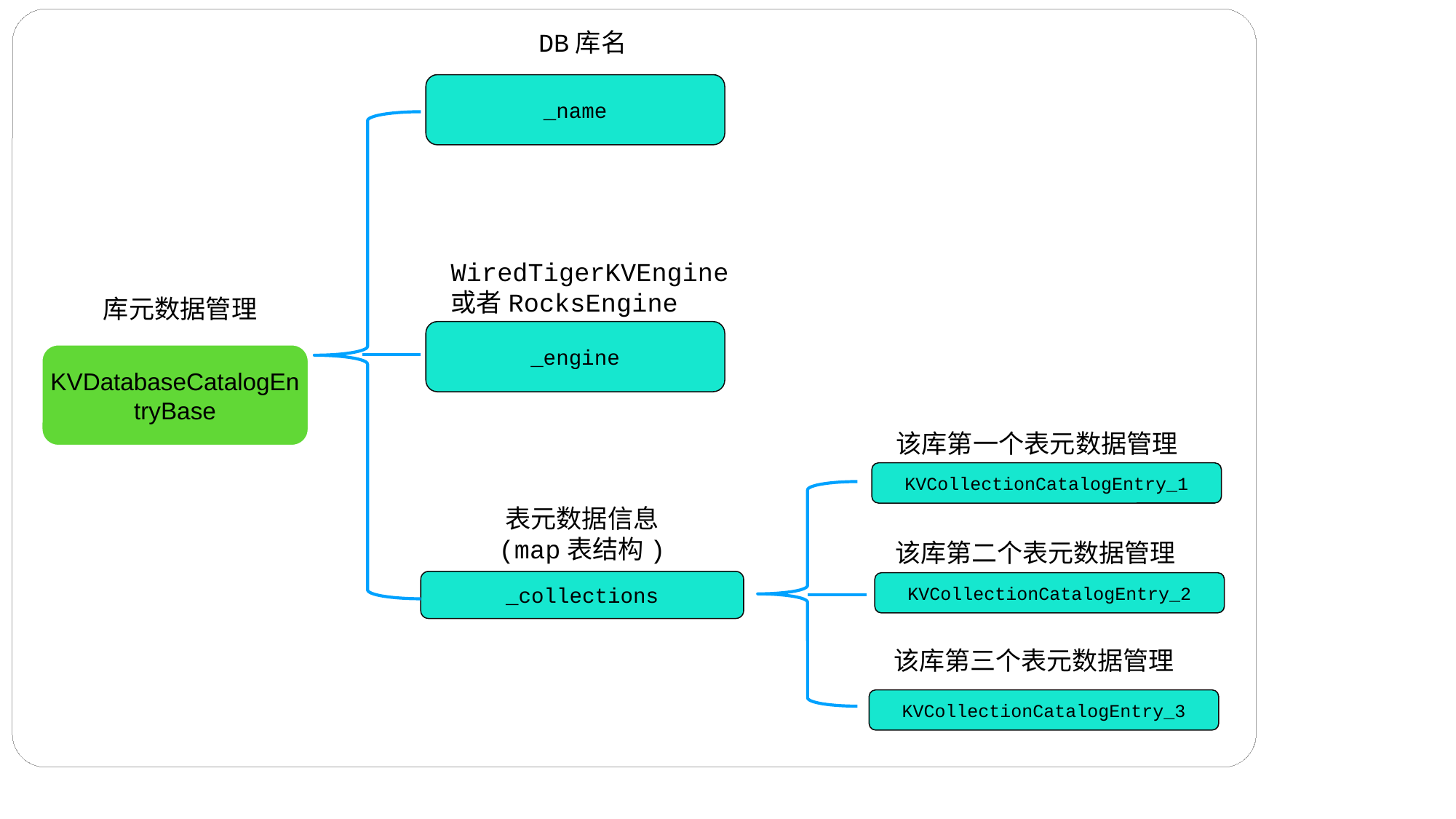

DB库名

_name

WiredTigerKVEngine
或者RocksEngine
库元数据管理

_engine
KVDatabaseCatalogEntryBase
该库第一个表元数据管理

同一个事务

KVCollectionCatalogEntry_1

表元数据信息
(map表结构)
该库第二个表元数据管理

_collections

KVCollectionCatalogEntry_2
该库第三个表元数据管理

KVCollectionCatalogEntry_3